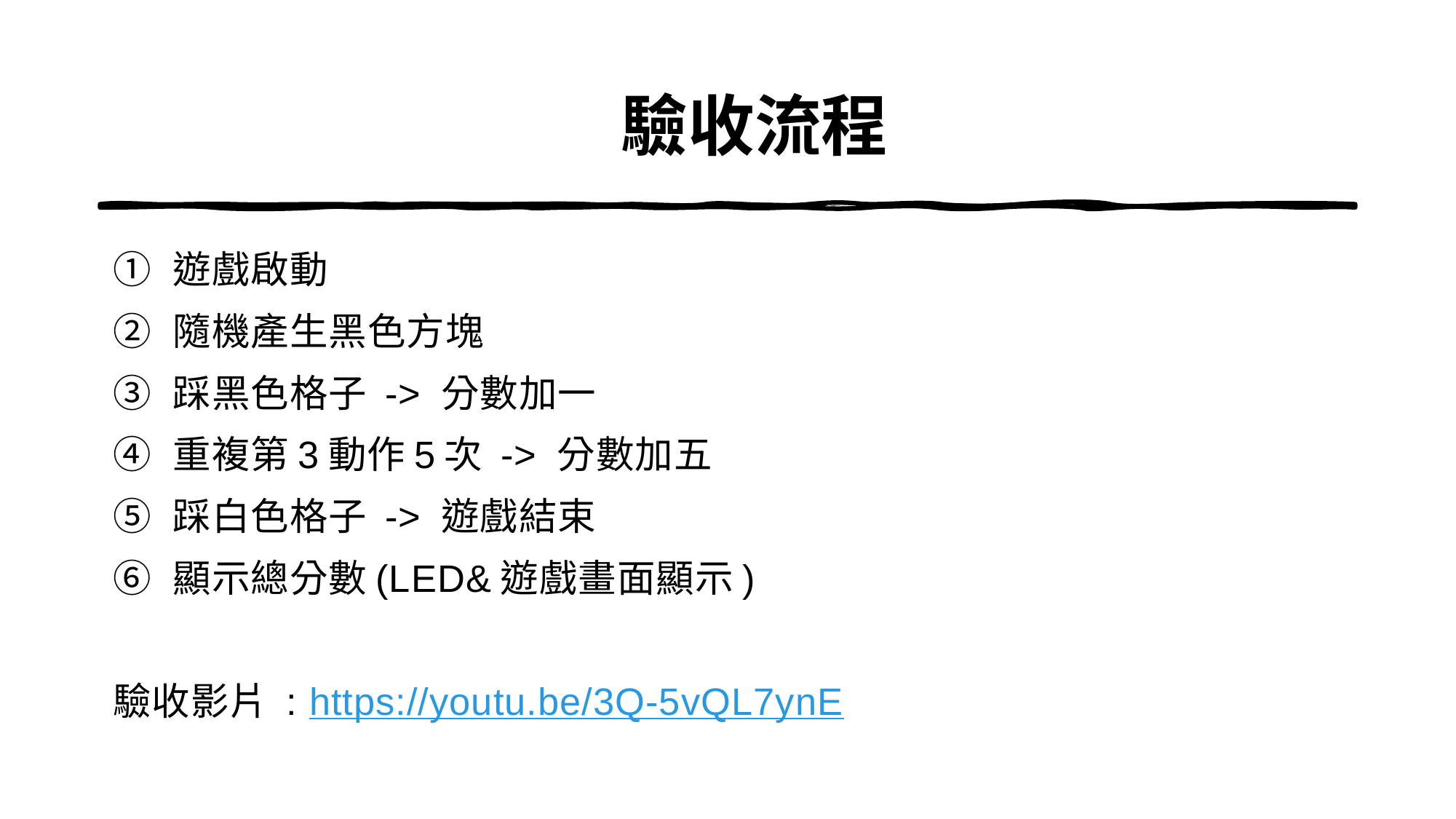

# 驗收流程
遊戲啟動
隨機產生黑色方塊
踩黑色格子 -> 分數加一
重複第3動作5次 -> 分數加五
踩白色格子 -> 遊戲結束
顯示總分數(LED&遊戲畫面顯示)

驗收影片 : https://youtu.be/3Q-5vQL7ynE